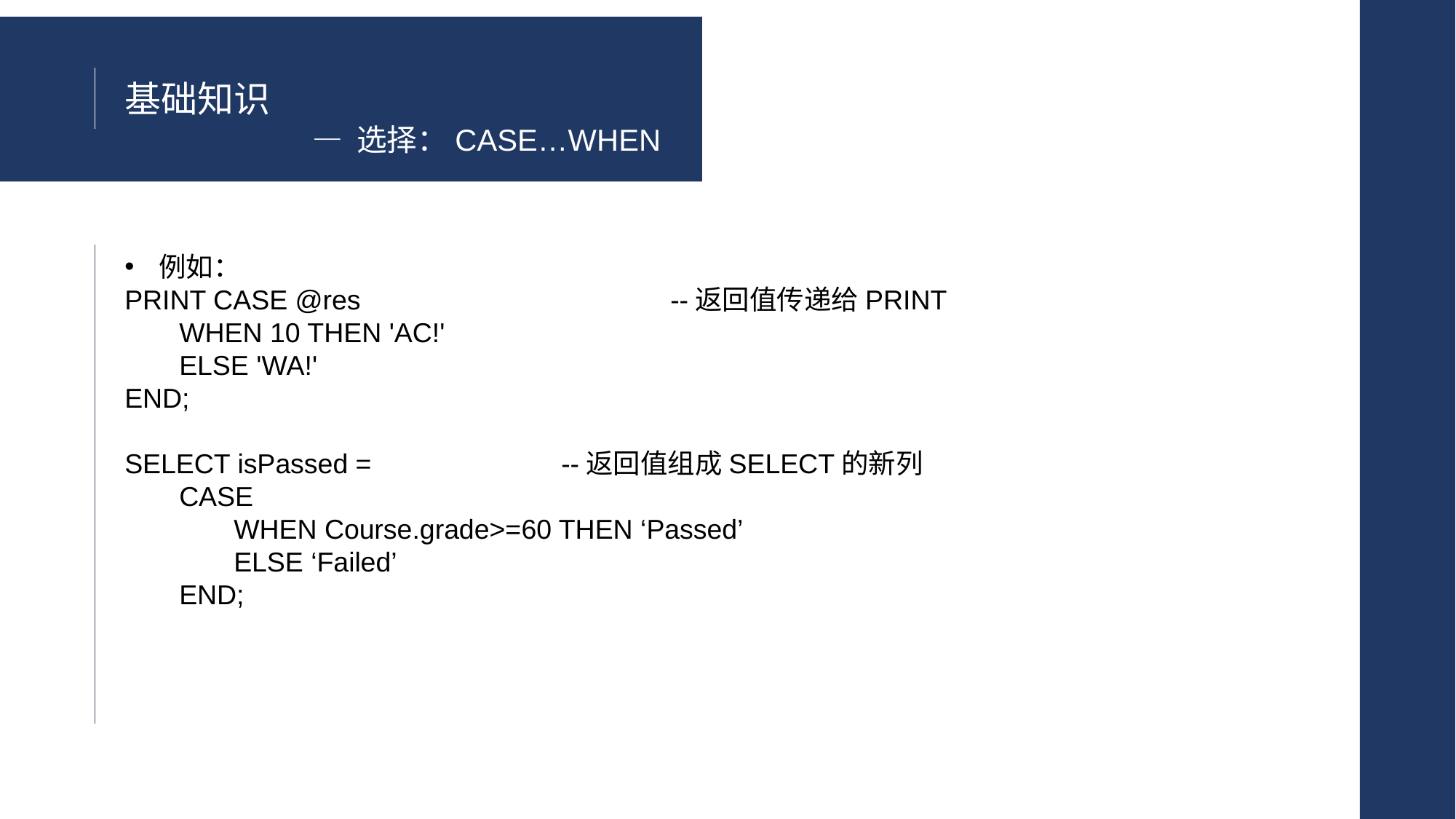

基础知识
— 选择：CASE…WHEN
例如：
PRINT CASE @res			--返回值传递给PRINT
WHEN 10 THEN 'AC!'
ELSE 'WA!'
END;

SELECT isPassed = 		--返回值组成SELECT的新列
CASE
WHEN Course.grade>=60 THEN ‘Passed’
ELSE ‘Failed’
END;